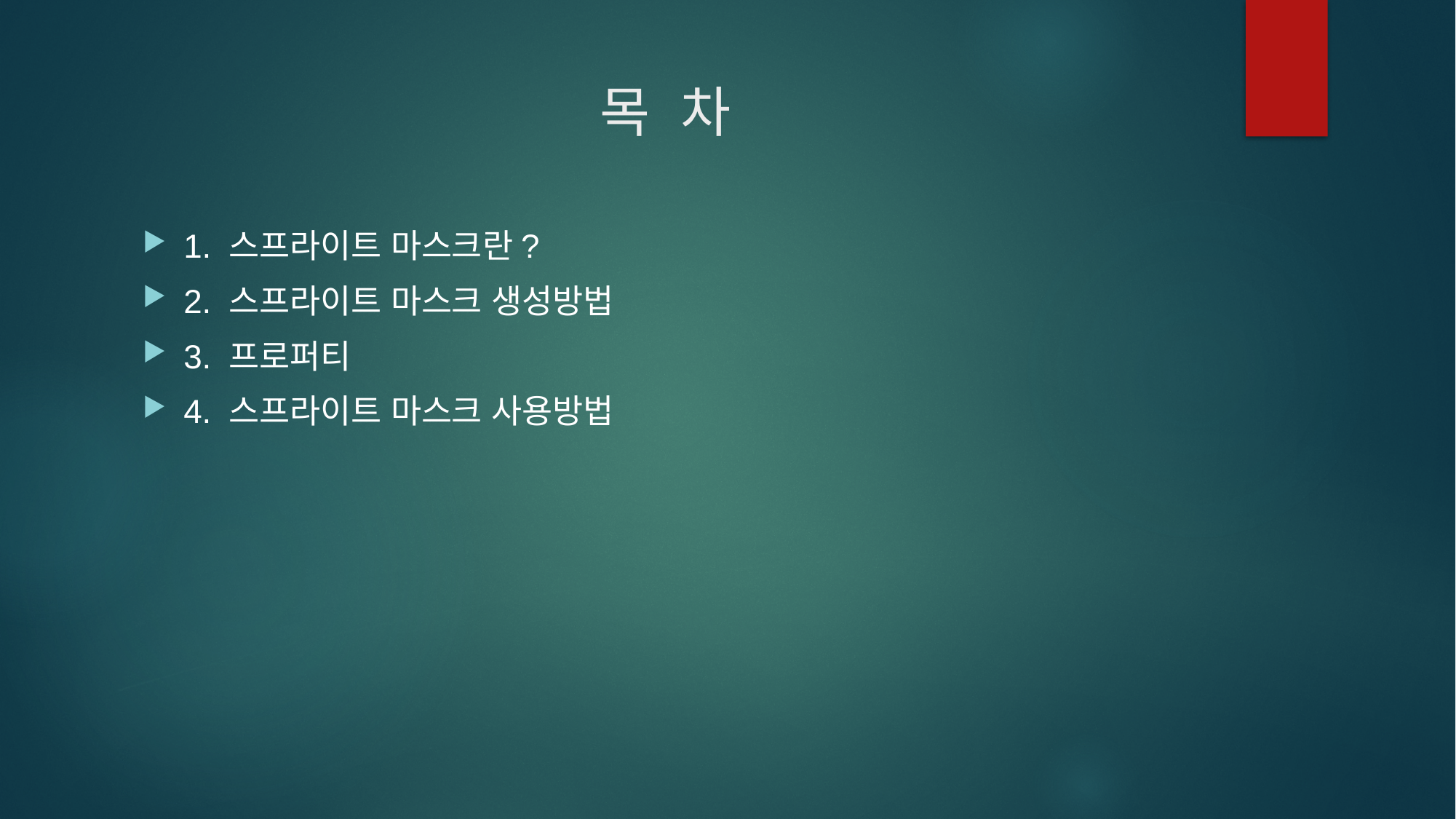

# 목  차
1. 스프라이트 마스크란?
2. 스프라이트 마스크 생성방법
3. 프로퍼티
4. 스프라이트 마스크 사용방법